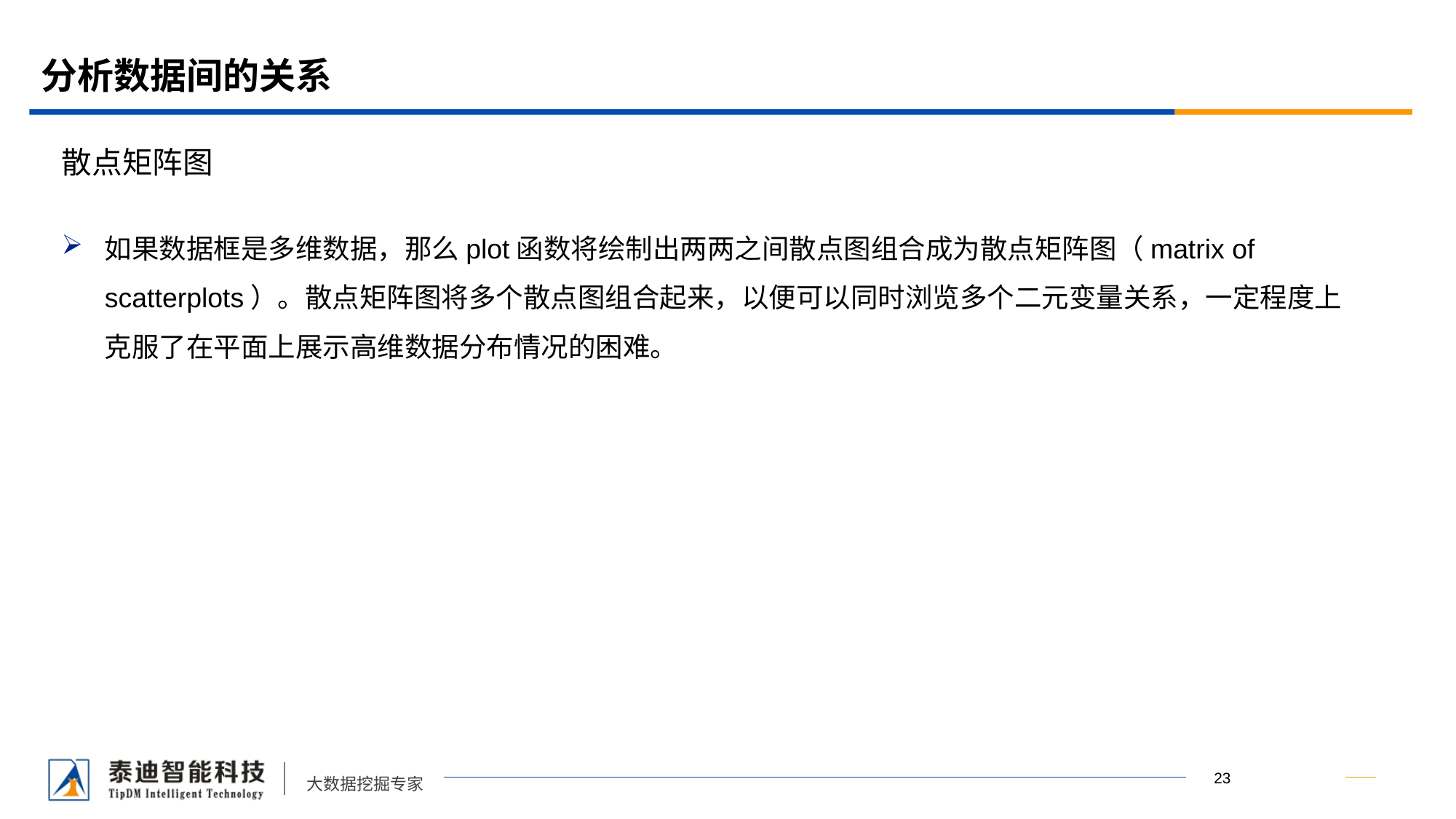

# 分析数据间的关系
散点矩阵图
如果数据框是多维数据，那么plot函数将绘制出两两之间散点图组合成为散点矩阵图（matrix of scatterplots）。散点矩阵图将多个散点图组合起来，以便可以同时浏览多个二元变量关系，一定程度上克服了在平面上展示高维数据分布情况的困难。